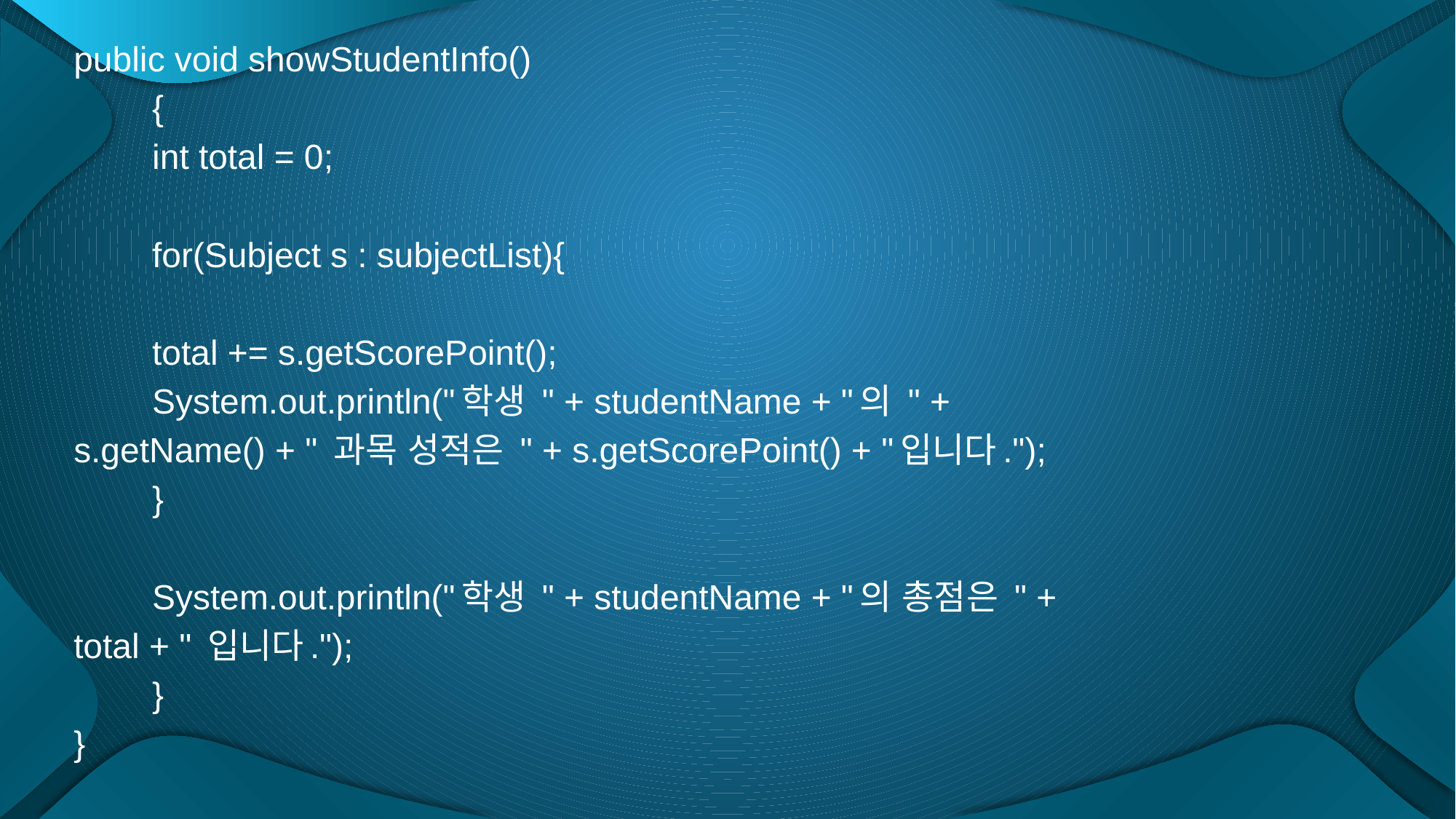

public void showStudentInfo()
	{
		int total = 0;

		for(Subject s : subjectList){

			total += s.getScorePoint();
			System.out.println("학생 " + studentName + "의 " +
s.getName() + " 과목 성적은 " + s.getScorePoint() + "입니다.");
		}

		System.out.println("학생 " + studentName + "의 총점은 " +
total + " 입니다.");
	}
}